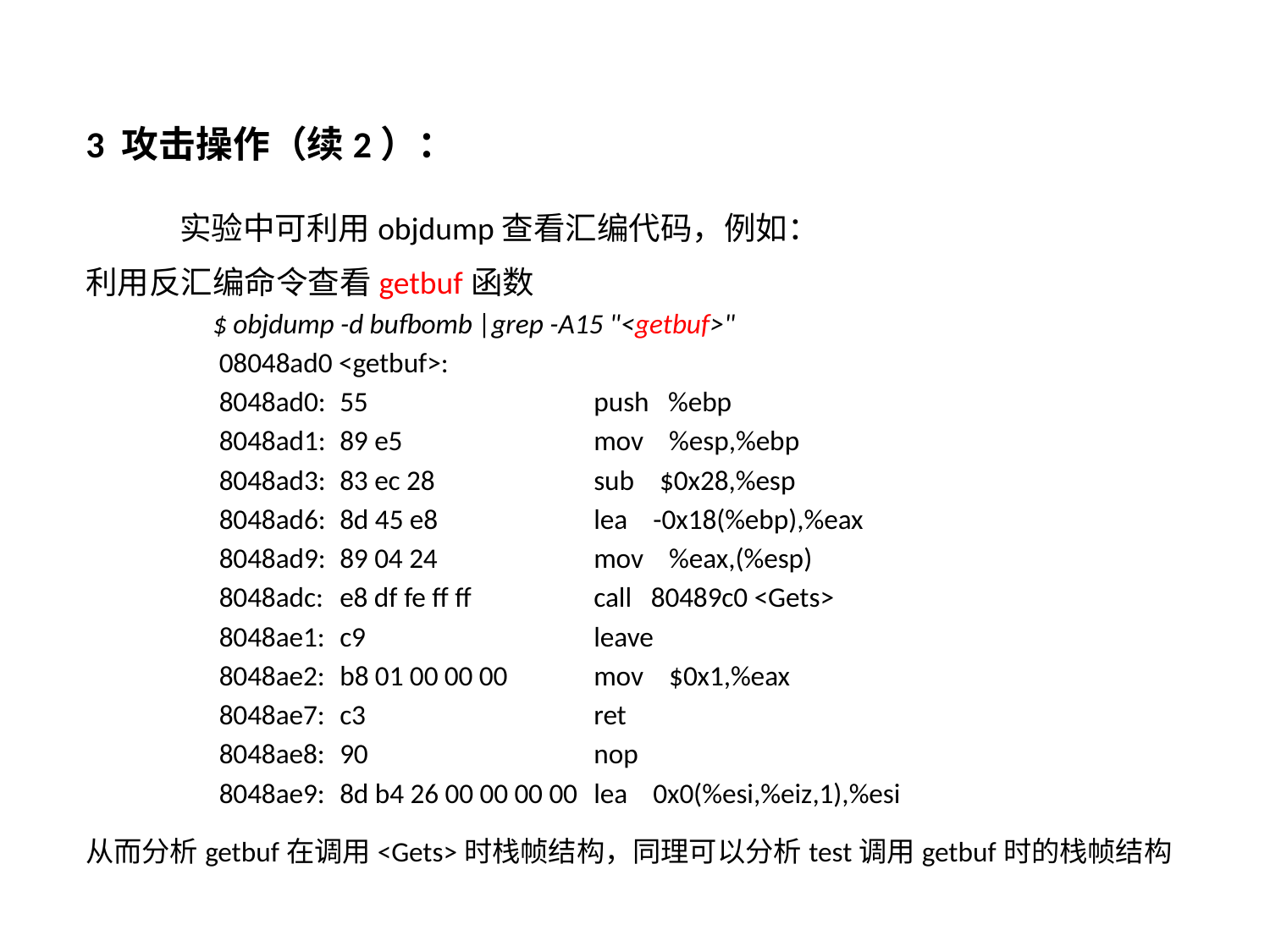

3 攻击操作（续2）：
        实验中可利用objdump查看汇编代码，例如：
利用反汇编命令查看getbuf函数
$ objdump -d bufbomb |grep -A15 "<getbuf>"
 08048ad0 <getbuf>:
 8048ad0:	55                   	push   %ebp
 8048ad1:	89 e5                	mov    %esp,%ebp
 8048ad3:	83 ec 28             	sub    $0x28,%esp
 8048ad6:	8d 45 e8             	lea    -0x18(%ebp),%eax
 8048ad9:	89 04 24             	mov    %eax,(%esp)
 8048adc:	e8 df fe ff ff       	call   80489c0 <Gets>
 8048ae1:	c9                   	leave
 8048ae2:	b8 01 00 00 00       	mov    $0x1,%eax
 8048ae7:	c3                   	ret
 8048ae8:	90                   	nop
 8048ae9:	8d b4 26 00 00 00 00 	lea    0x0(%esi,%eiz,1),%esi
从而分析getbuf在调用<Gets>时栈帧结构，同理可以分析test调用getbuf时的栈帧结构